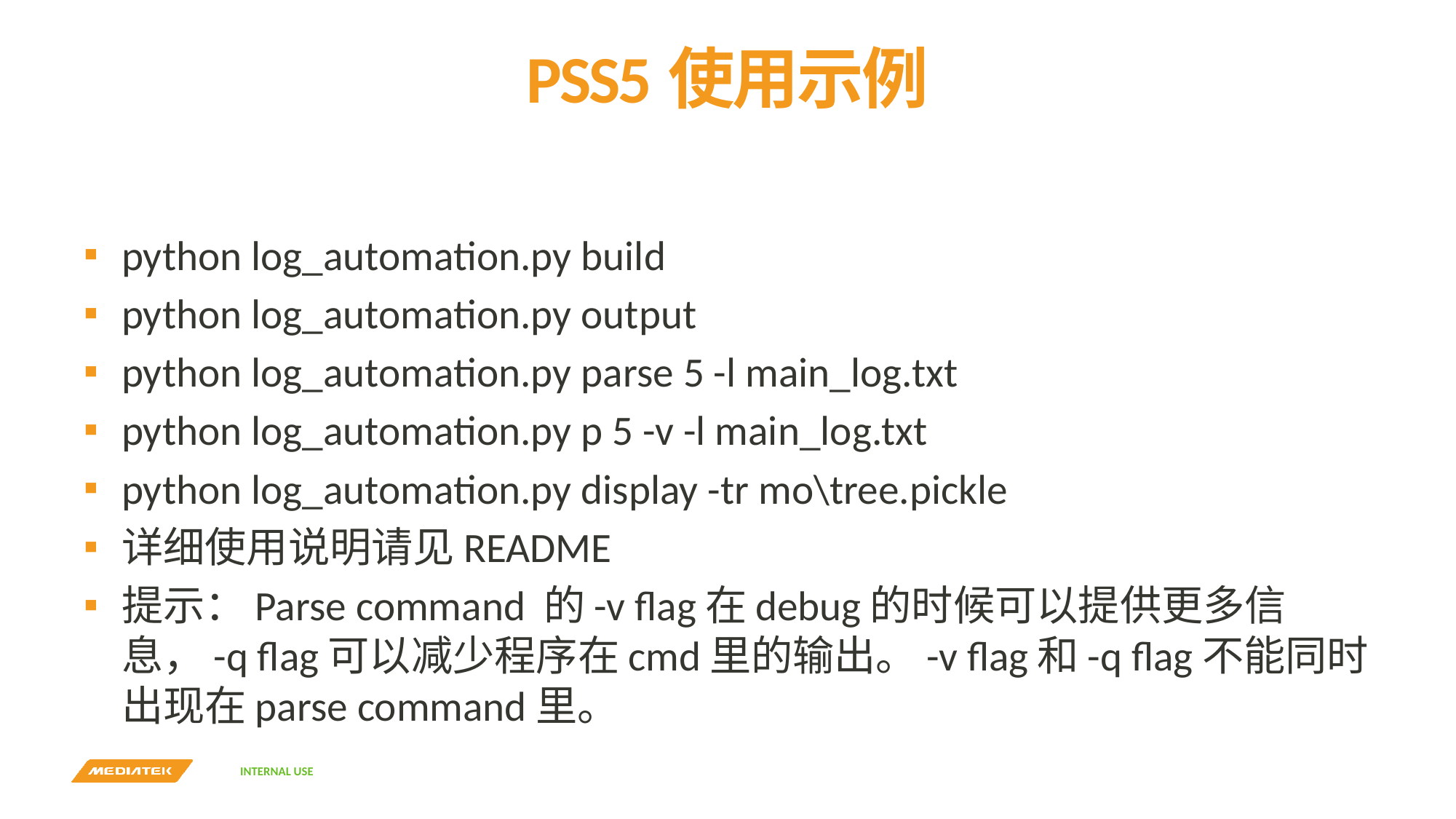

# PSS5使用示例
python log_automation.py build
python log_automation.py output
python log_automation.py parse 5 -l main_log.txt
python log_automation.py p 5 -v -l main_log.txt
python log_automation.py display -tr mo\tree.pickle
详细使用说明请见README
提示：Parse command 的-v flag在debug的时候可以提供更多信息，-q flag可以减少程序在cmd里的输出。-v flag和-q flag不能同时出现在parse command里。